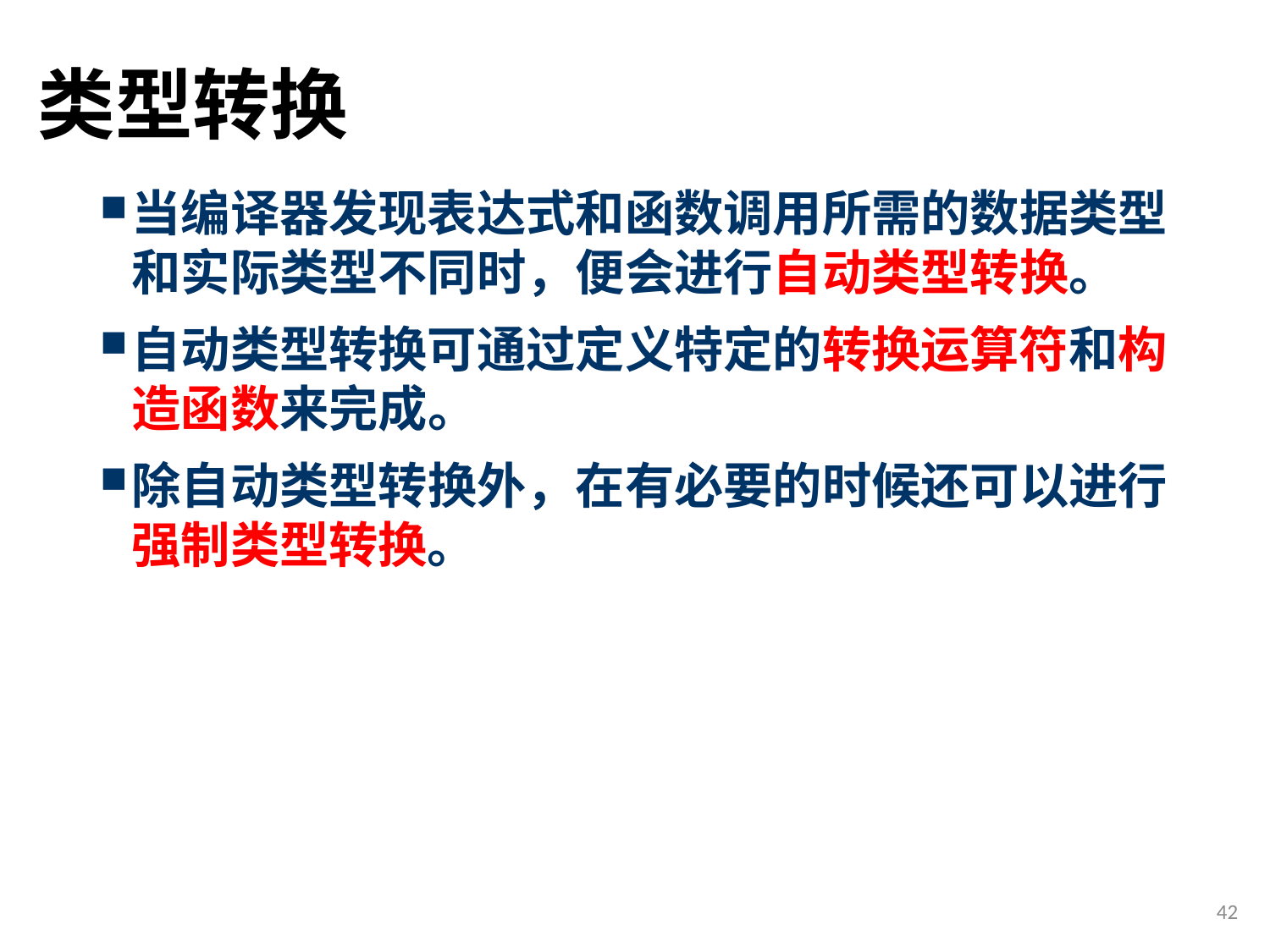

# 类型转换
当编译器发现表达式和函数调用所需的数据类型和实际类型不同时，便会进行自动类型转换。
自动类型转换可通过定义特定的转换运算符和构造函数来完成。
除自动类型转换外，在有必要的时候还可以进行强制类型转换。
42